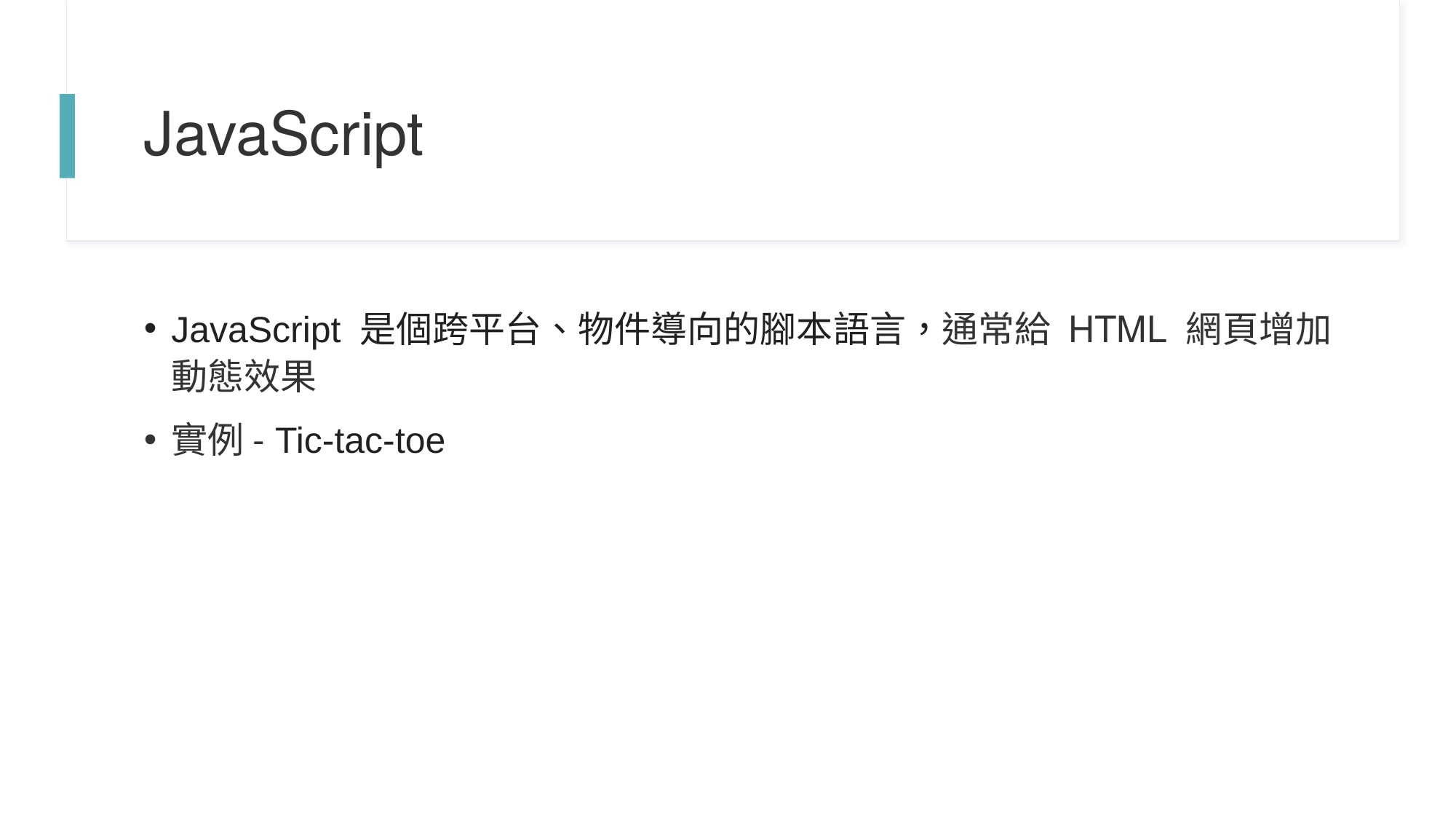

# JavaScript
JavaScript 是個跨平台、物件導向的腳本語言，通常給 HTML 網頁增加動態效果
實例- Tic-tac-toe